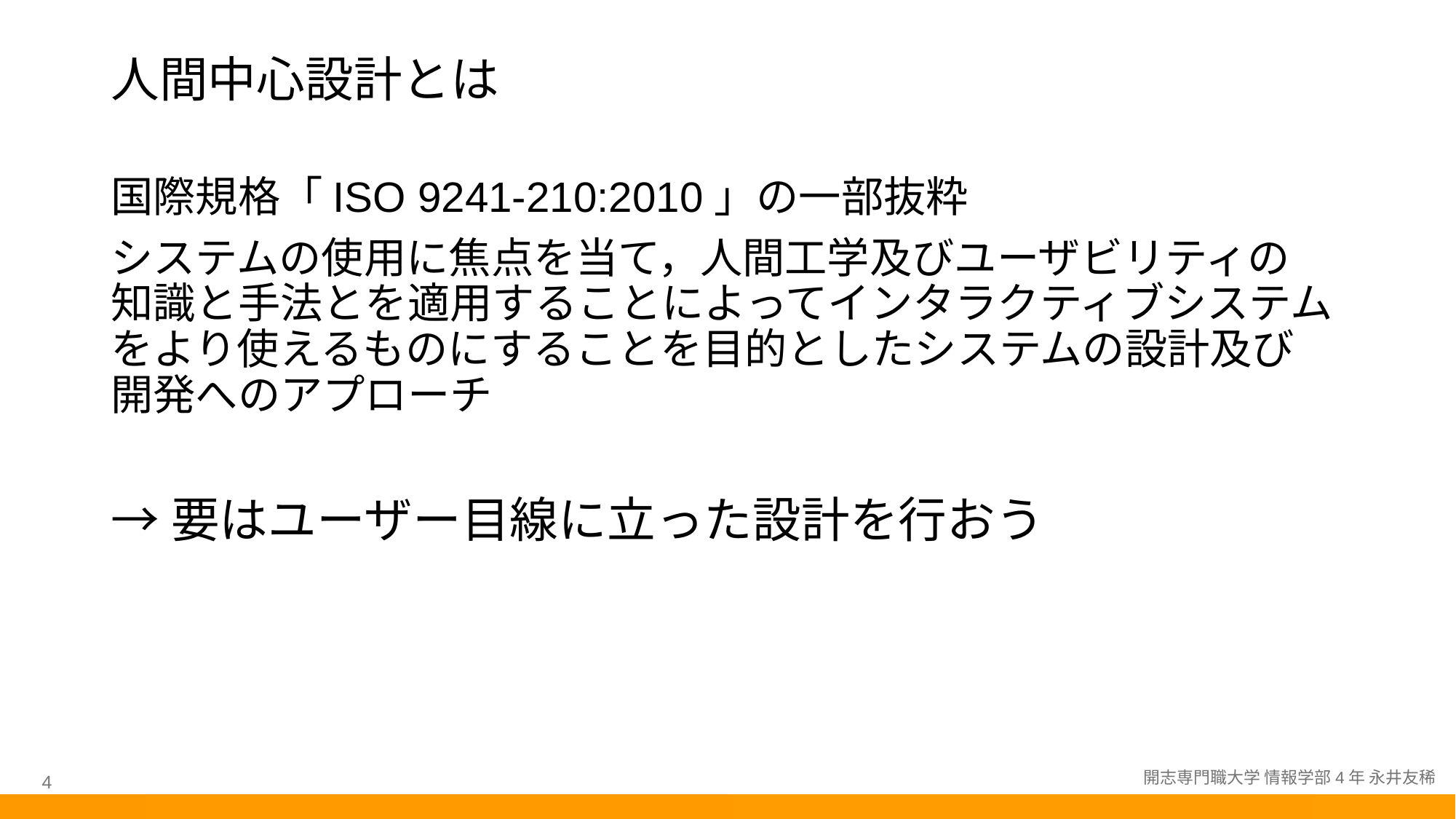

# 人間中心設計とは
国際規格「ISO 9241-210:2010」の一部抜粋
システムの使用に焦点を当て，人間工学及びユーザビリティの
知識と手法とを適用することによってインタラクティブシステムをより使えるものにすることを目的としたシステムの設計及び
開発へのアプローチ

→要はユーザー目線に立った設計を行おう
4